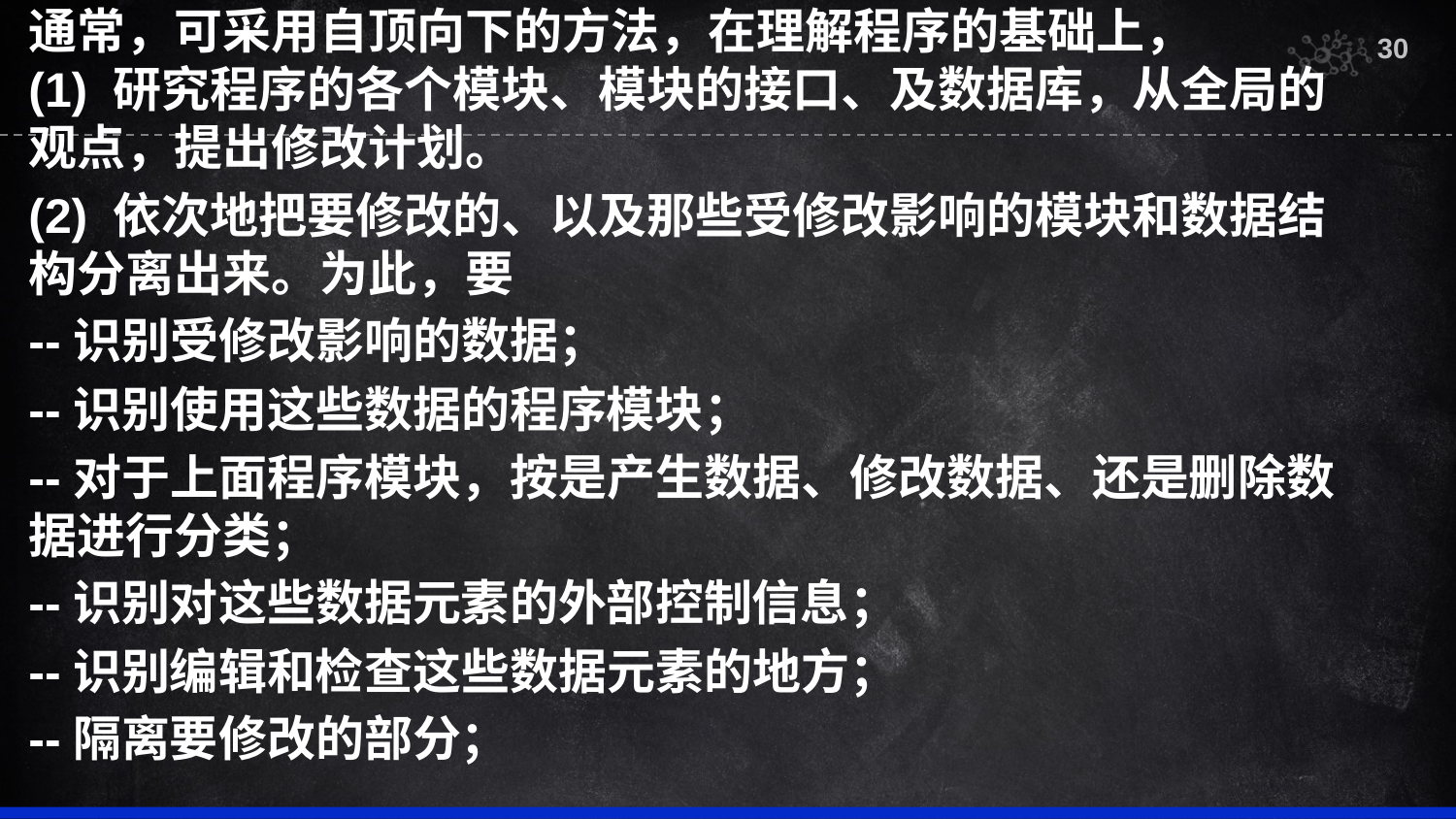

通常，可采用自顶向下的方法，在理解程序的基础上，
(1) 研究程序的各个模块、模块的接口、及数据库，从全局的观点，提出修改计划。
(2) 依次地把要修改的、以及那些受修改影响的模块和数据结构分离出来。为此，要
--识别受修改影响的数据；
--识别使用这些数据的程序模块；
--对于上面程序模块，按是产生数据、修改数据、还是删除数据进行分类；
--识别对这些数据元素的外部控制信息；
--识别编辑和检查这些数据元素的地方；
--隔离要修改的部分；

30